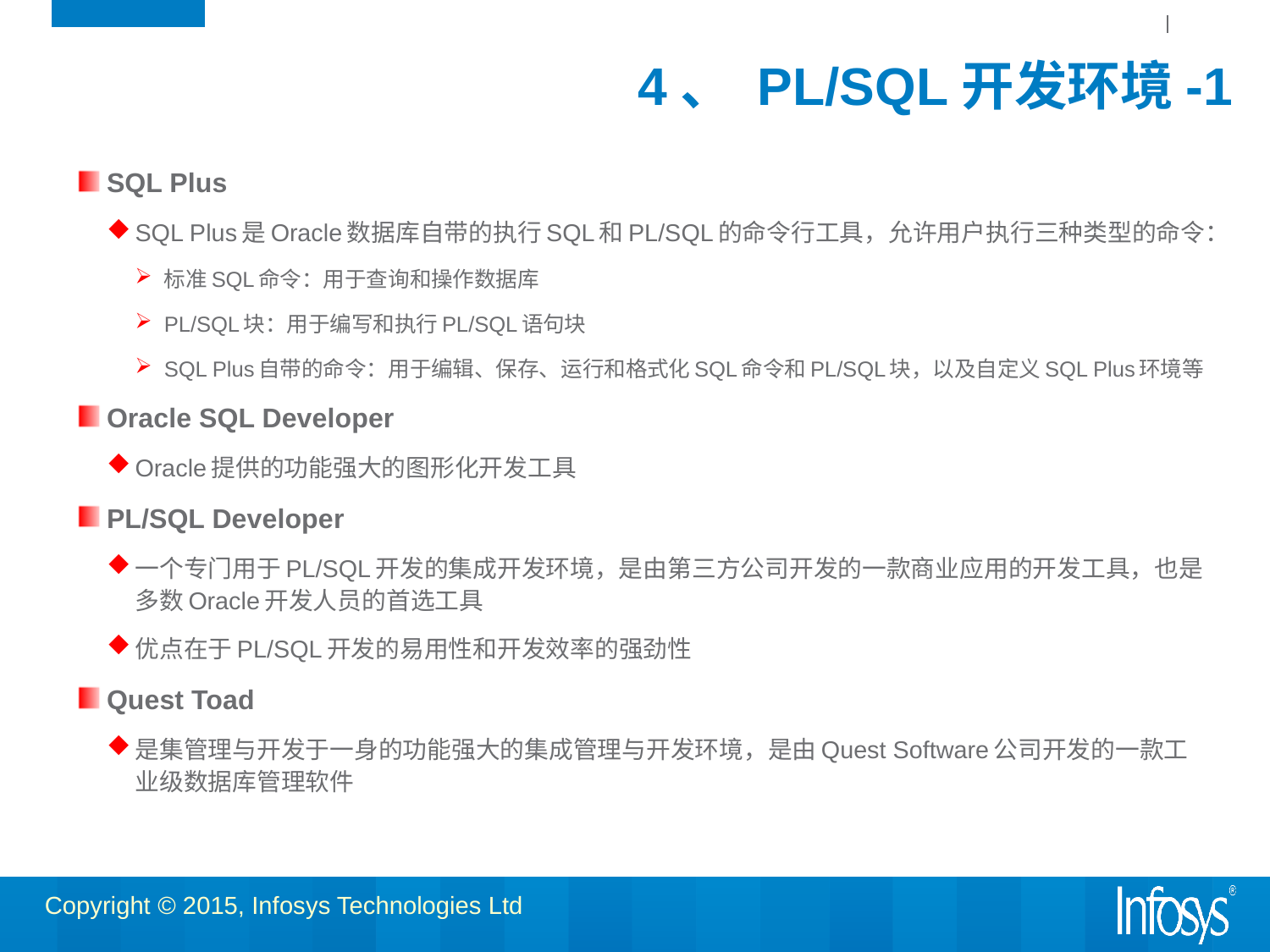

# 4、 PL/SQL开发环境-1
SQL Plus
SQL Plus是Oracle数据库自带的执行SQL和PL/SQL的命令行工具，允许用户执行三种类型的命令：
标准SQL命令：用于查询和操作数据库
PL/SQL块：用于编写和执行PL/SQL语句块
SQL Plus自带的命令：用于编辑、保存、运行和格式化SQL命令和PL/SQL块，以及自定义SQL Plus环境等
Oracle SQL Developer
Oracle提供的功能强大的图形化开发工具
PL/SQL Developer
一个专门用于PL/SQL开发的集成开发环境，是由第三方公司开发的一款商业应用的开发工具，也是多数Oracle开发人员的首选工具
优点在于PL/SQL开发的易用性和开发效率的强劲性
Quest Toad
是集管理与开发于一身的功能强大的集成管理与开发环境，是由Quest Software公司开发的一款工业级数据库管理软件